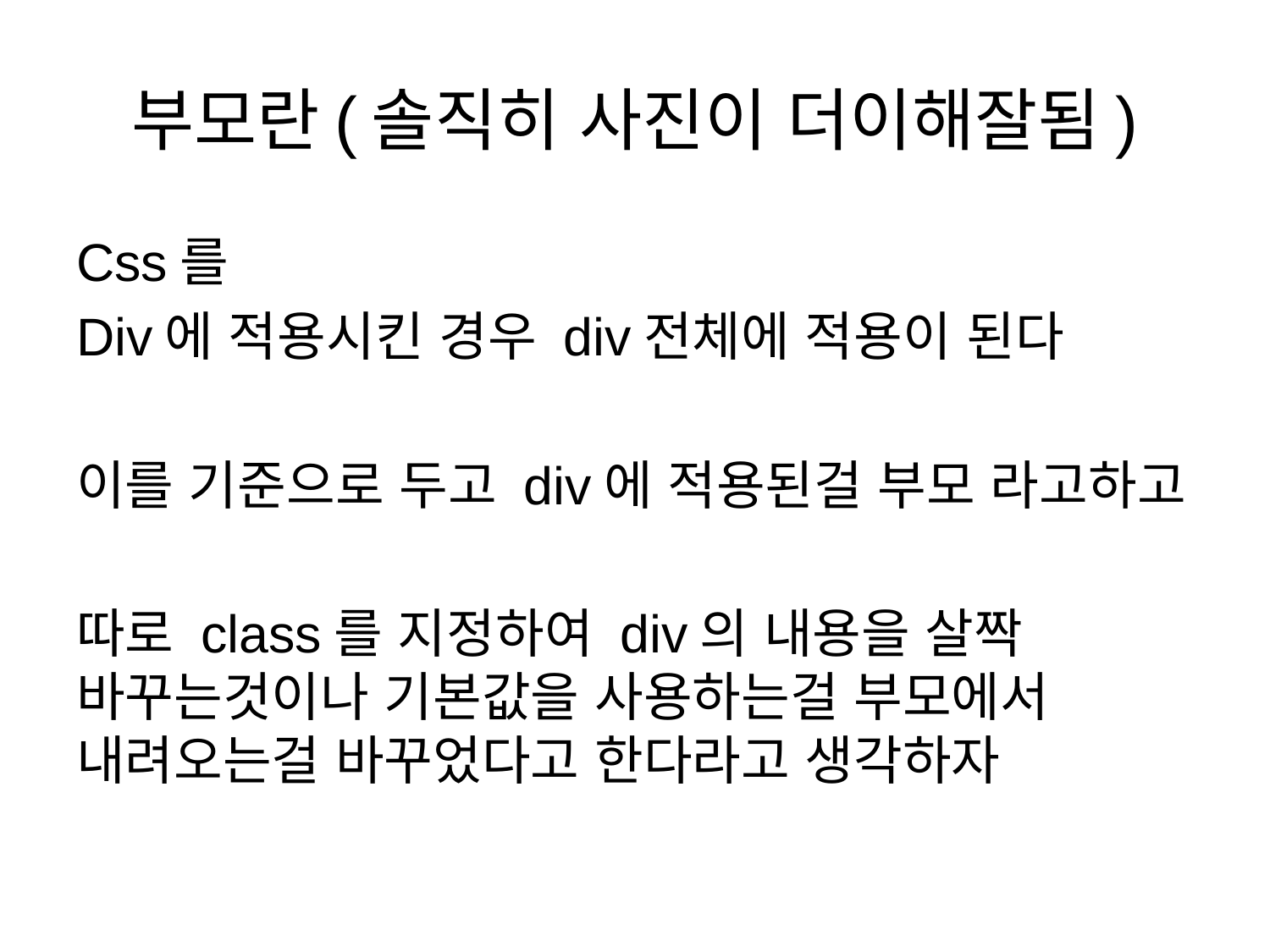

# 부모란(솔직히 사진이 더이해잘됨)
Css를
Div에 적용시킨 경우 div전체에 적용이 된다

이를 기준으로 두고 div에 적용된걸 부모 라고하고

따로 class를 지정하여 div의 내용을 살짝 바꾸는것이나 기본값을 사용하는걸 부모에서 내려오는걸 바꾸었다고 한다라고 생각하자